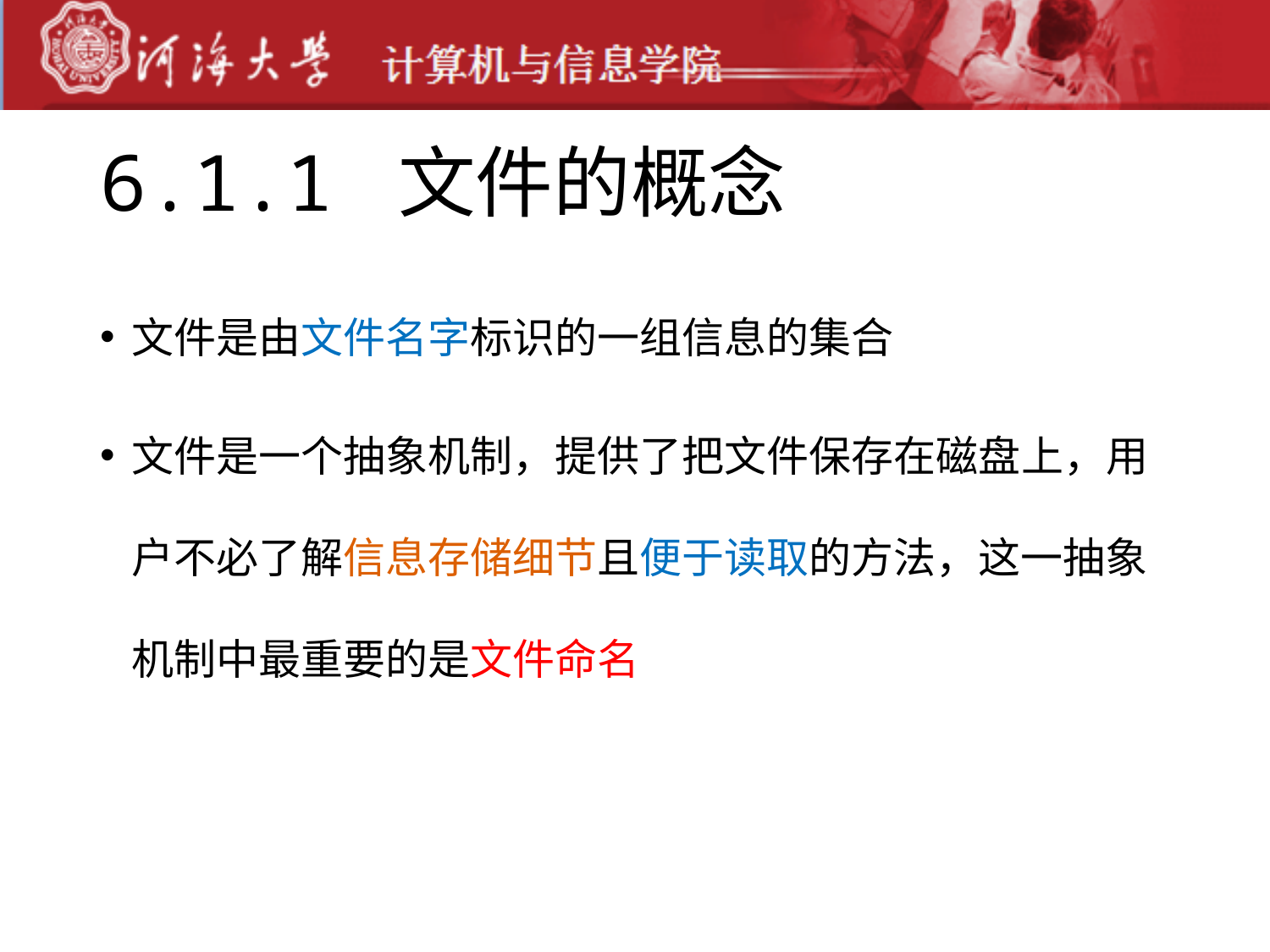

# 6.1.1 文件的概念
文件是由文件名字标识的一组信息的集合
文件是一个抽象机制，提供了把文件保存在磁盘上，用户不必了解信息存储细节且便于读取的方法，这一抽象机制中最重要的是文件命名